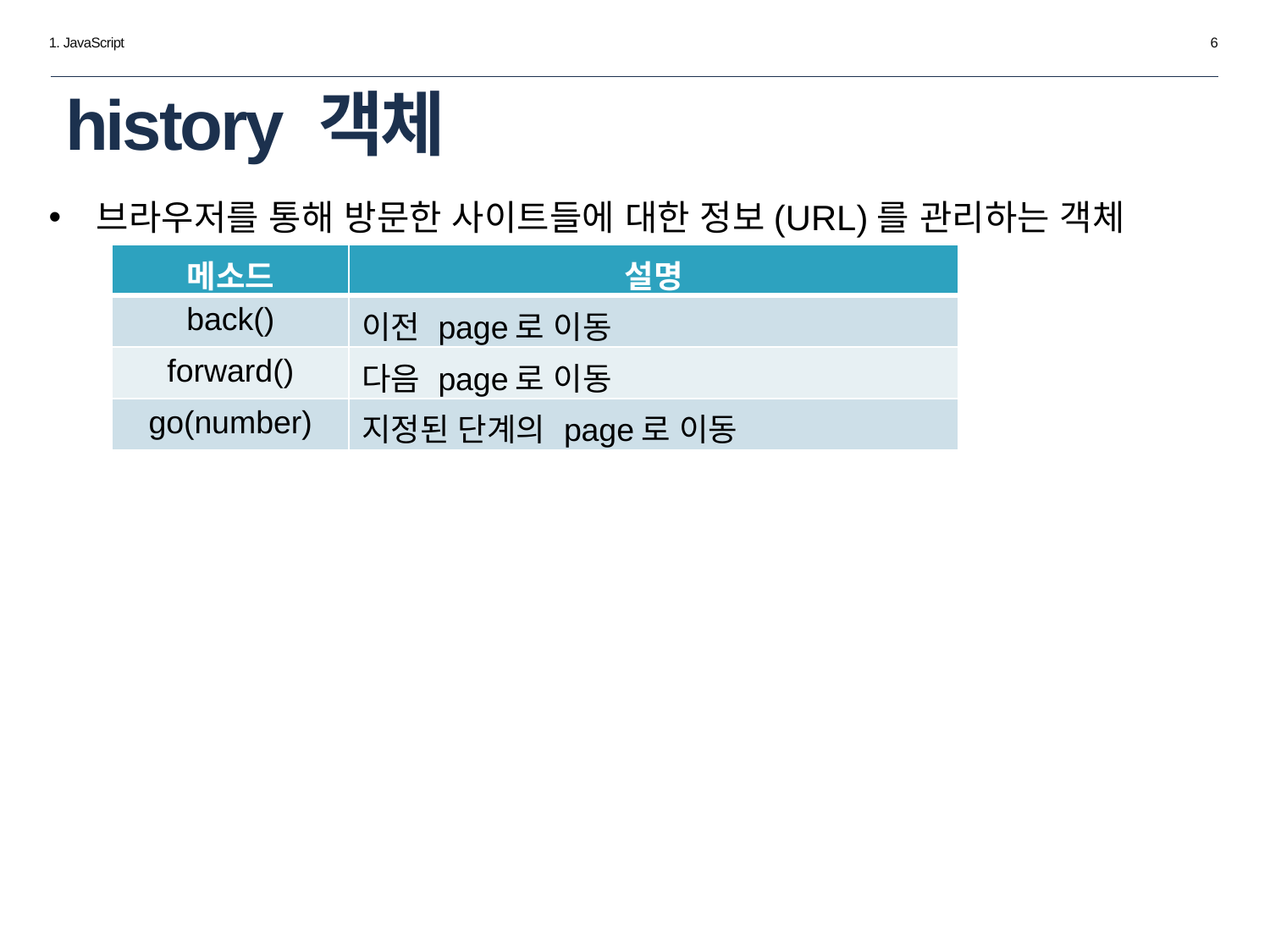

1. JavaScript
6
# history 객체
브라우저를 통해 방문한 사이트들에 대한 정보(URL)를 관리하는 객체
| 메소드 | 설명 |
| --- | --- |
| back() | 이전 page로 이동 |
| forward() | 다음 page로 이동 |
| go(number) | 지정된 단계의 page로 이동 |